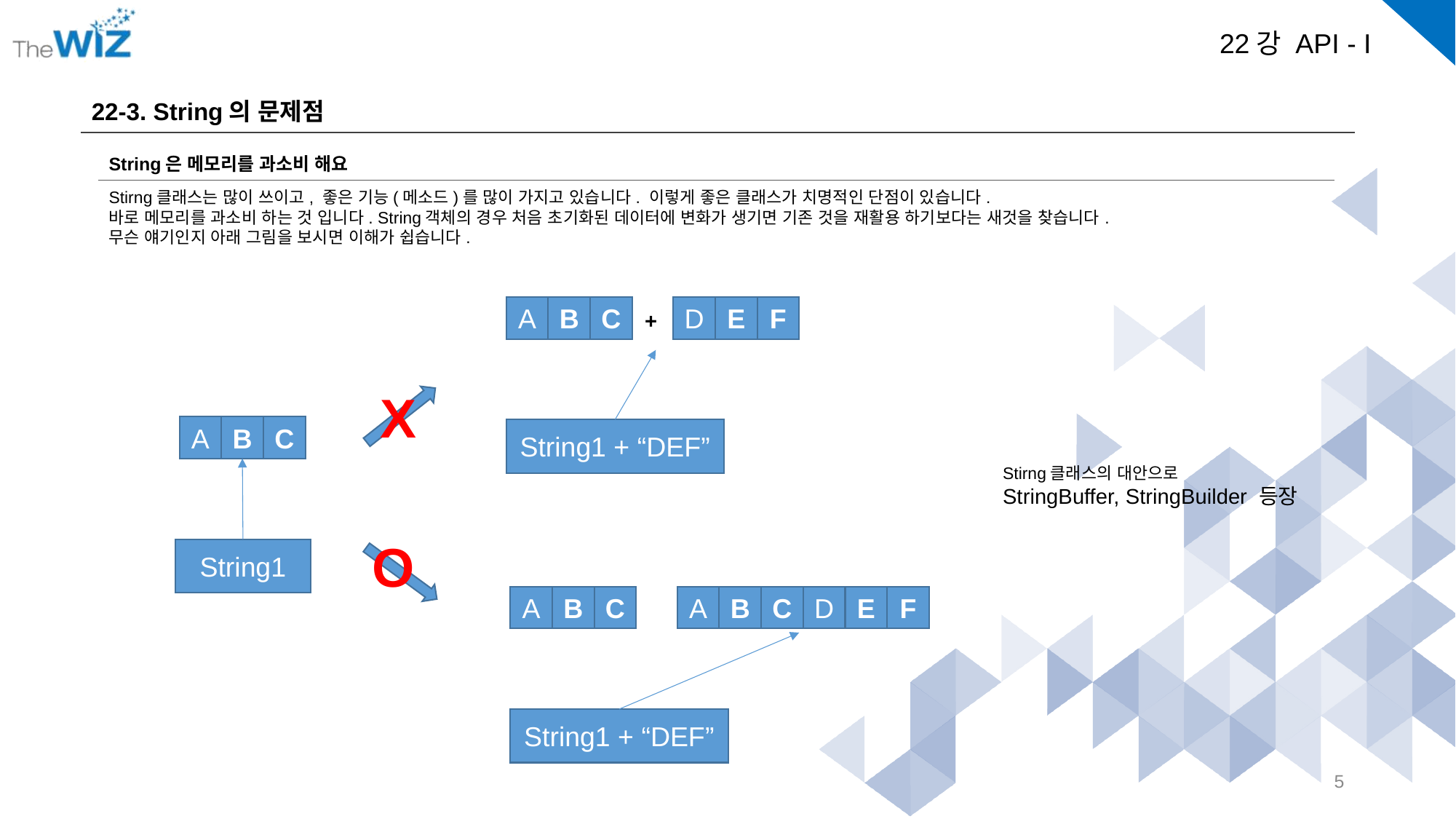

22-3. String의 문제점
String은 메모리를 과소비 해요
Stirng클래스는 많이 쓰이고, 좋은 기능(메소드)를 많이 가지고 있습니다. 이렇게 좋은 클래스가 치명적인 단점이 있습니다.
바로 메모리를 과소비 하는 것 입니다. String객체의 경우 처음 초기화된 데이터에 변화가 생기면 기존 것을 재활용 하기보다는 새것을 찾습니다.
무슨 얘기인지 아래 그림을 보시면 이해가 쉽습니다.
A
B
C
D
E
F
+
X

A
B
C
String1 + “DEF”
Stirng클래스의 대안으로
StringBuffer, StringBuilder 등장
O
String1

A
B
C
A
B
C
D
E
F
String1 + “DEF”
5